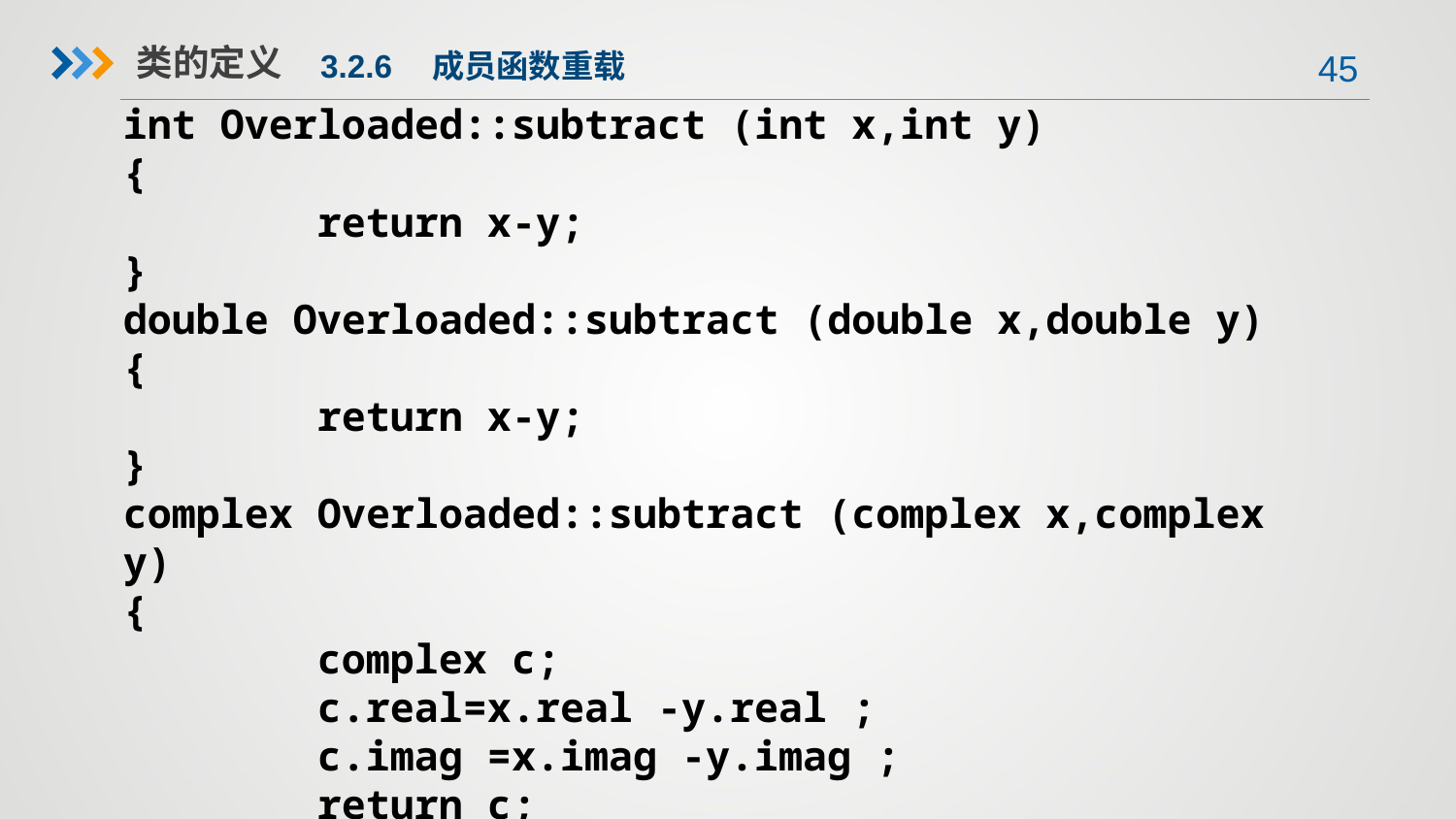

类的定义
3.2.6　成员函数重载
int Overloaded::subtract (int x,int y)
{
	  return x-y;
}
double Overloaded::subtract (double x,double y)
{
	  return x-y;
}
complex Overloaded::subtract (complex x,complex y)
{
	  complex c;
	  c.real=x.real -y.real ;
	  c.imag =x.imag -y.imag ;
	  return c;
}